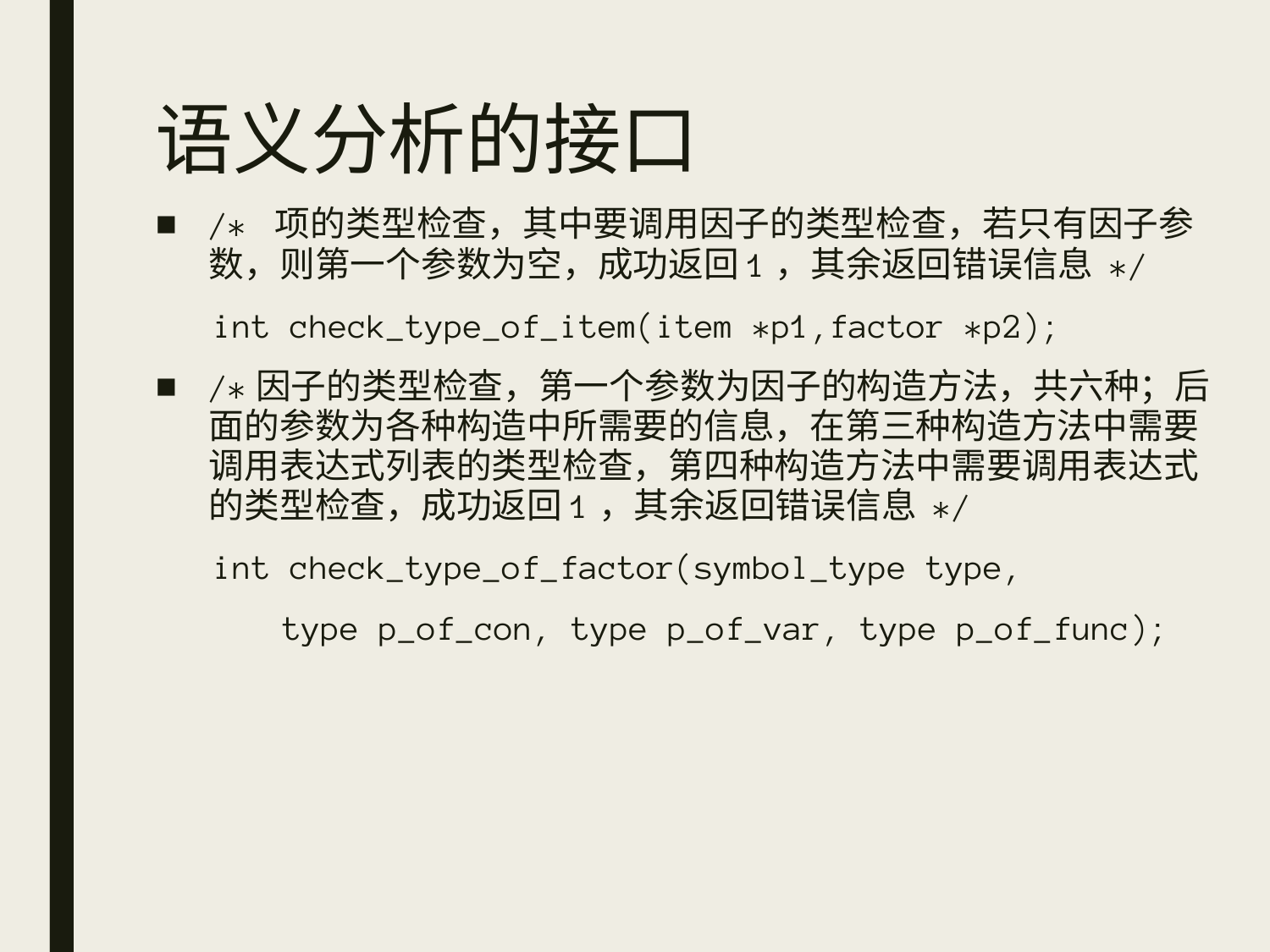

# 语义分析的接口
/* 项的类型检查，其中要调用因子的类型检查，若只有因子参数，则第一个参数为空，成功返回1，其余返回错误信息 */
   int check_type_of_item(item *p1,factor *p2);
/*因子的类型检查，第一个参数为因子的构造方法，共六种；后面的参数为各种构造中所需要的信息，在第三种构造方法中需要调用表达式列表的类型检查，第四种构造方法中需要调用表达式的类型检查，成功返回1，其余返回错误信息 */
   int check_type_of_factor(symbol_type type,
	type p_of_con, type p_of_var, type p_of_func);